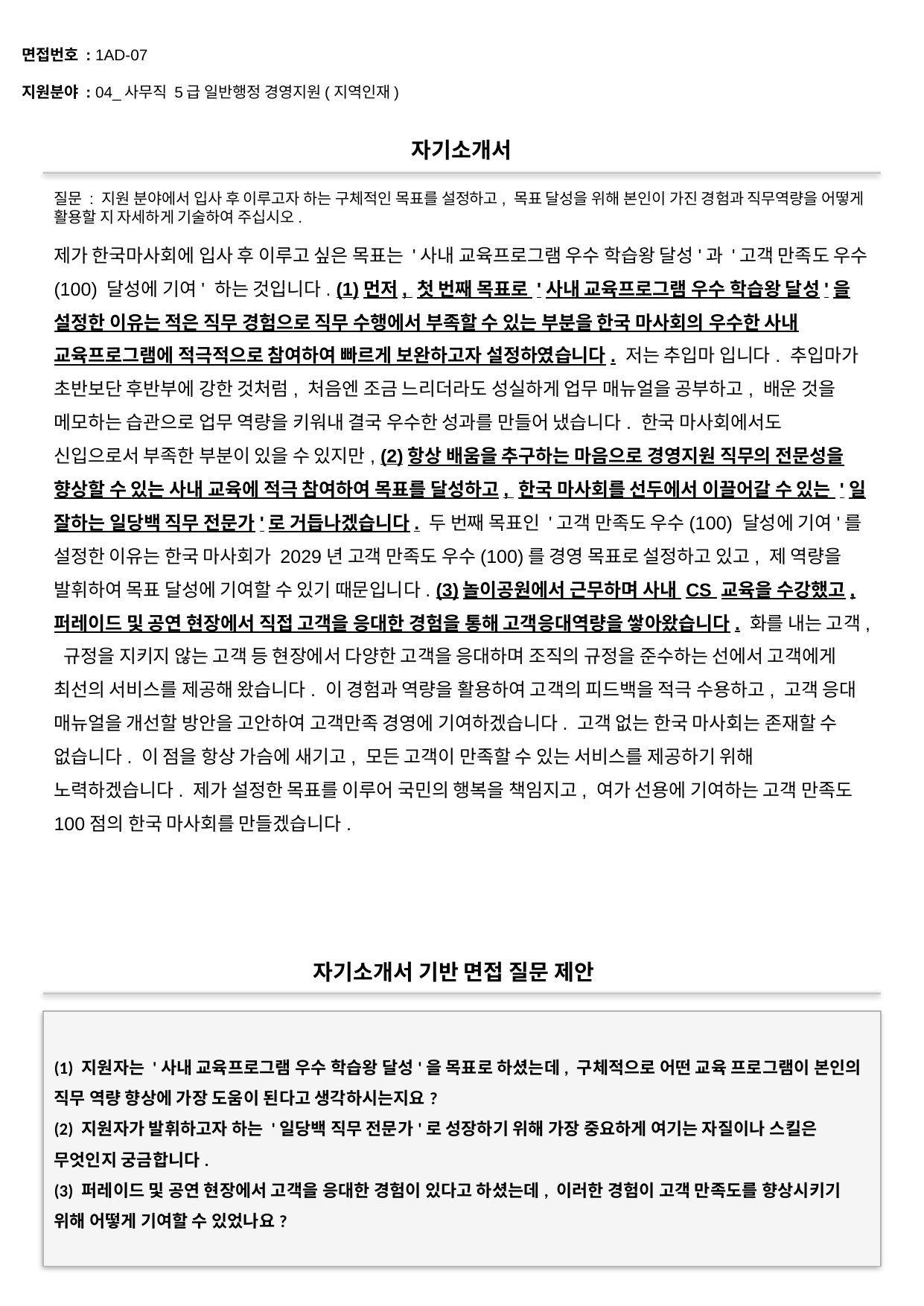

면접번호 : 1AD-07

지원분야 : 04_사무직 5급 일반행정 경영지원(지역인재)
#

자기소개서

질문 : 지원 분야에서 입사 후 이루고자 하는 구체적인 목표를 설정하고, 목표 달성을 위해 본인이 가진 경험과 직무역량을 어떻게 활용할 지 자세하게 기술하여 주십시오.

제가 한국마사회에 입사 후 이루고 싶은 목표는 '사내 교육프로그램 우수 학습왕 달성'과 '고객 만족도 우수(100) 달성에 기여' 하는 것입니다. (1)먼저, 첫 번째 목표로 '사내 교육프로그램 우수 학습왕 달성'을 설정한 이유는 적은 직무 경험으로 직무 수행에서 부족할 수 있는 부분을 한국 마사회의 우수한 사내 교육프로그램에 적극적으로 참여하여 빠르게 보완하고자 설정하였습니다. 저는 추입마 입니다. 추입마가 초반보단 후반부에 강한 것처럼, 처음엔 조금 느리더라도 성실하게 업무 매뉴얼을 공부하고, 배운 것을 메모하는 습관으로 업무 역량을 키워내 결국 우수한 성과를 만들어 냈습니다. 한국 마사회에서도 신입으로서 부족한 부분이 있을 수 있지만, (2)항상 배움을 추구하는 마음으로 경영지원 직무의 전문성을 향상할 수 있는 사내 교육에 적극 참여하여 목표를 달성하고, 한국 마사회를 선두에서 이끌어갈 수 있는 '일 잘하는 일당백 직무 전문가'로 거듭나겠습니다. 두 번째 목표인 '고객 만족도 우수(100) 달성에 기여'를 설정한 이유는 한국 마사회가 2029년 고객 만족도 우수(100)를 경영 목표로 설정하고 있고, 제 역량을 발휘하여 목표 달성에 기여할 수 있기 때문입니다. (3)놀이공원에서 근무하며 사내 CS 교육을 수강했고, 퍼레이드 및 공연 현장에서 직접 고객을 응대한 경험을 통해 고객응대역량을 쌓아왔습니다. 화를 내는 고객, 규정을 지키지 않는 고객 등 현장에서 다양한 고객을 응대하며 조직의 규정을 준수하는 선에서 고객에게 최선의 서비스를 제공해 왔습니다. 이 경험과 역량을 활용하여 고객의 피드백을 적극 수용하고, 고객 응대 매뉴얼을 개선할 방안을 고안하여 고객만족 경영에 기여하겠습니다. 고객 없는 한국 마사회는 존재할 수 없습니다. 이 점을 항상 가슴에 새기고, 모든 고객이 만족할 수 있는 서비스를 제공하기 위해 노력하겠습니다. 제가 설정한 목표를 이루어 국민의 행복을 책임지고, 여가 선용에 기여하는 고객 만족도 100점의 한국 마사회를 만들겠습니다.

자기소개서 기반 면접 질문 제안

(1) 지원자는 '사내 교육프로그램 우수 학습왕 달성'을 목표로 하셨는데, 구체적으로 어떤 교육 프로그램이 본인의 직무 역량 향상에 가장 도움이 된다고 생각하시는지요?
(2) 지원자가 발휘하고자 하는 '일당백 직무 전문가'로 성장하기 위해 가장 중요하게 여기는 자질이나 스킬은 무엇인지 궁금합니다.
(3) 퍼레이드 및 공연 현장에서 고객을 응대한 경험이 있다고 하셨는데, 이러한 경험이 고객 만족도를 향상시키기 위해 어떻게 기여할 수 있었나요?